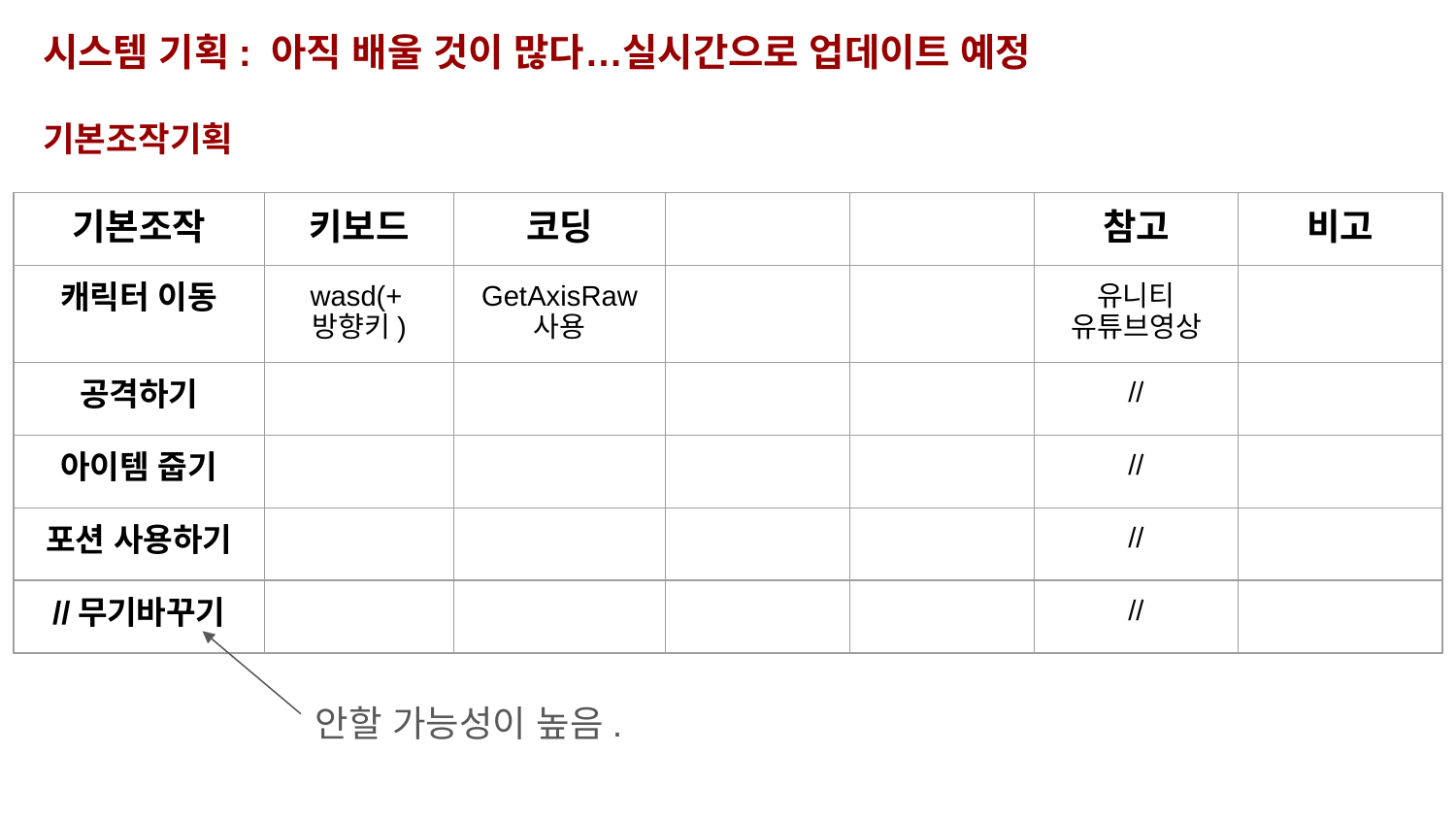

시스템 기획: 아직 배울 것이 많다…실시간으로 업데이트 예정

기본조작기획
| 기본조작 | 키보드 | 코딩 |  |  | 참고 | 비고 |
| --- | --- | --- | --- | --- | --- | --- |
| 캐릭터 이동 | wasd(+방향키) | GetAxisRaw 사용 |  |  | 유니티 유튜브영상 |  |
| 공격하기 |  |  |  |  | // |  |
| 아이템 줍기 |  |  |  |  | // |  |
| 포션 사용하기 |  |  |  |  | // |  |
| //무기바꾸기 |  |  |  |  | // |  |
안할 가능성이 높음.